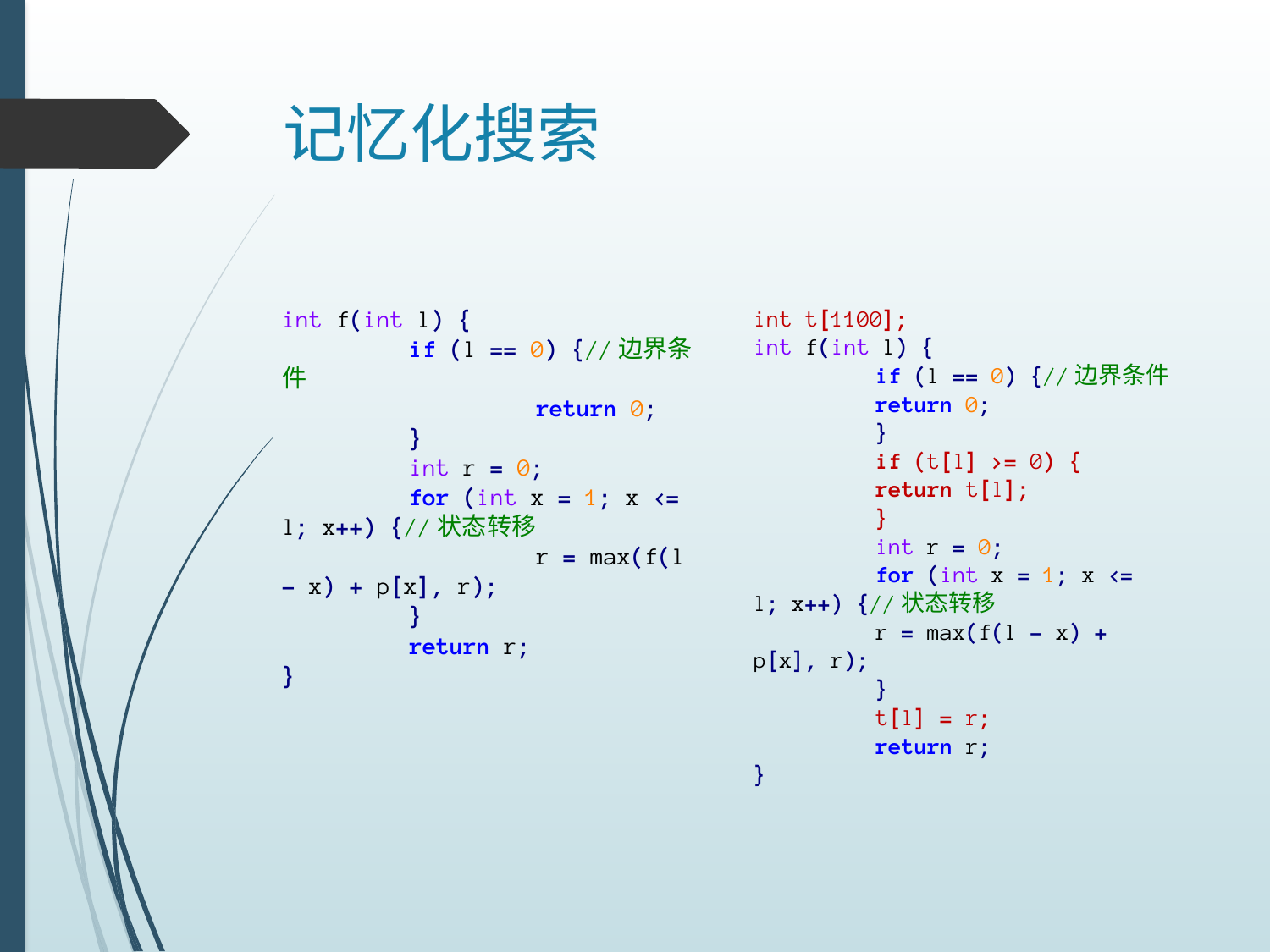

# 记忆化搜索
int f(int l) {
	if (l == 0) {//边界条件
		return 0;
	}
	int r = 0;
	for (int x = 1; x <= l; x++) {//状态转移
		r = max(f(l - x) + p[x], r);
	}
	return r;
}
int t[1100];
int f(int l) {
	if (l == 0) {//边界条件
		return 0;
	}
	if (t[l] >= 0) {
		return t[l];
	}
	int r = 0;
	for (int x = 1; x <= l; x++) {//状态转移
		r = max(f(l - x) + p[x], r);
	}
	t[l] = r;
	return r;
}